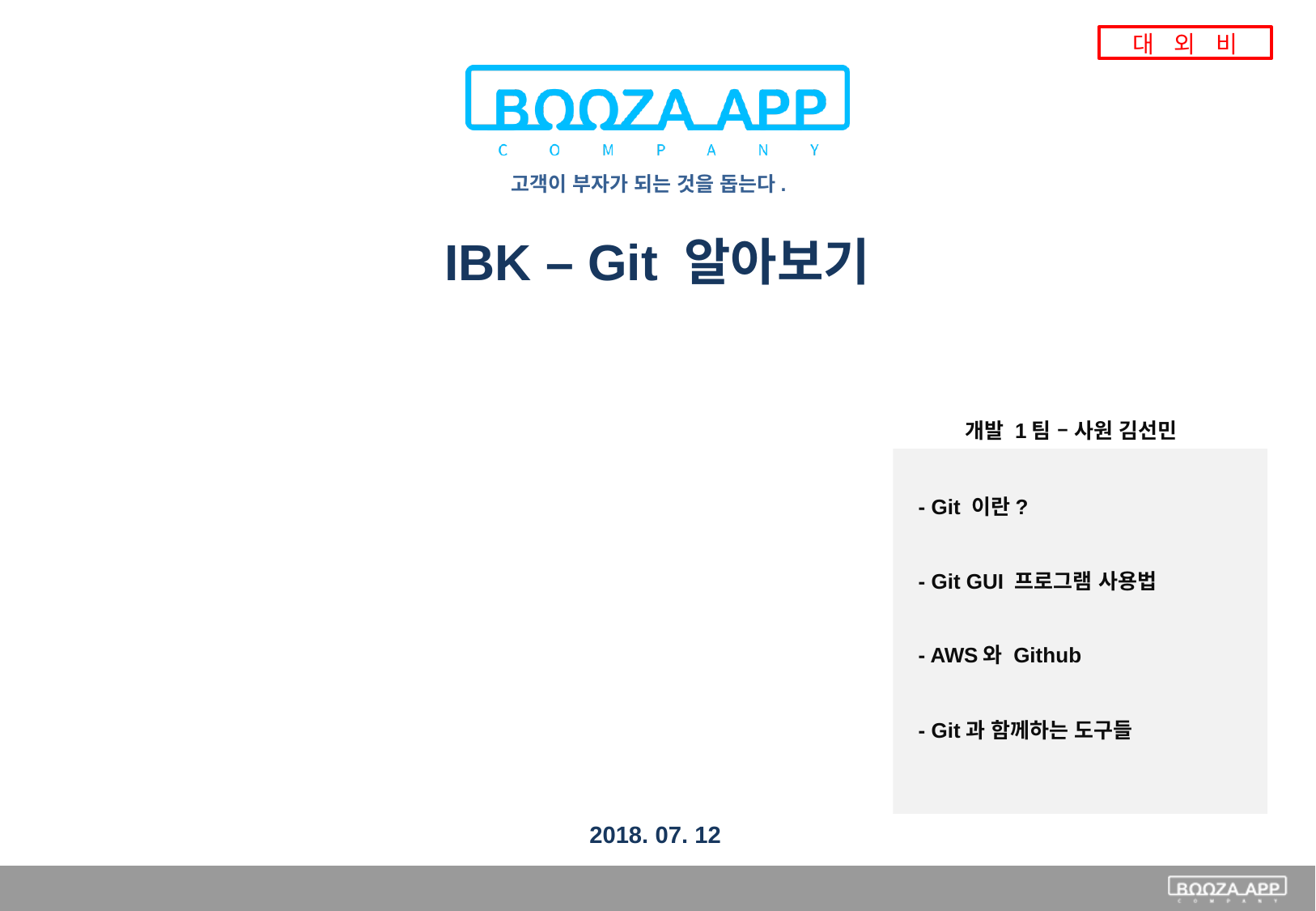

IBK – Git 알아보기
개발 1팀 – 사원 김선민

- Git 이란?
- Git GUI 프로그램 사용법
- AWS와 Github
- Git과 함께하는 도구들
2018. 07. 12